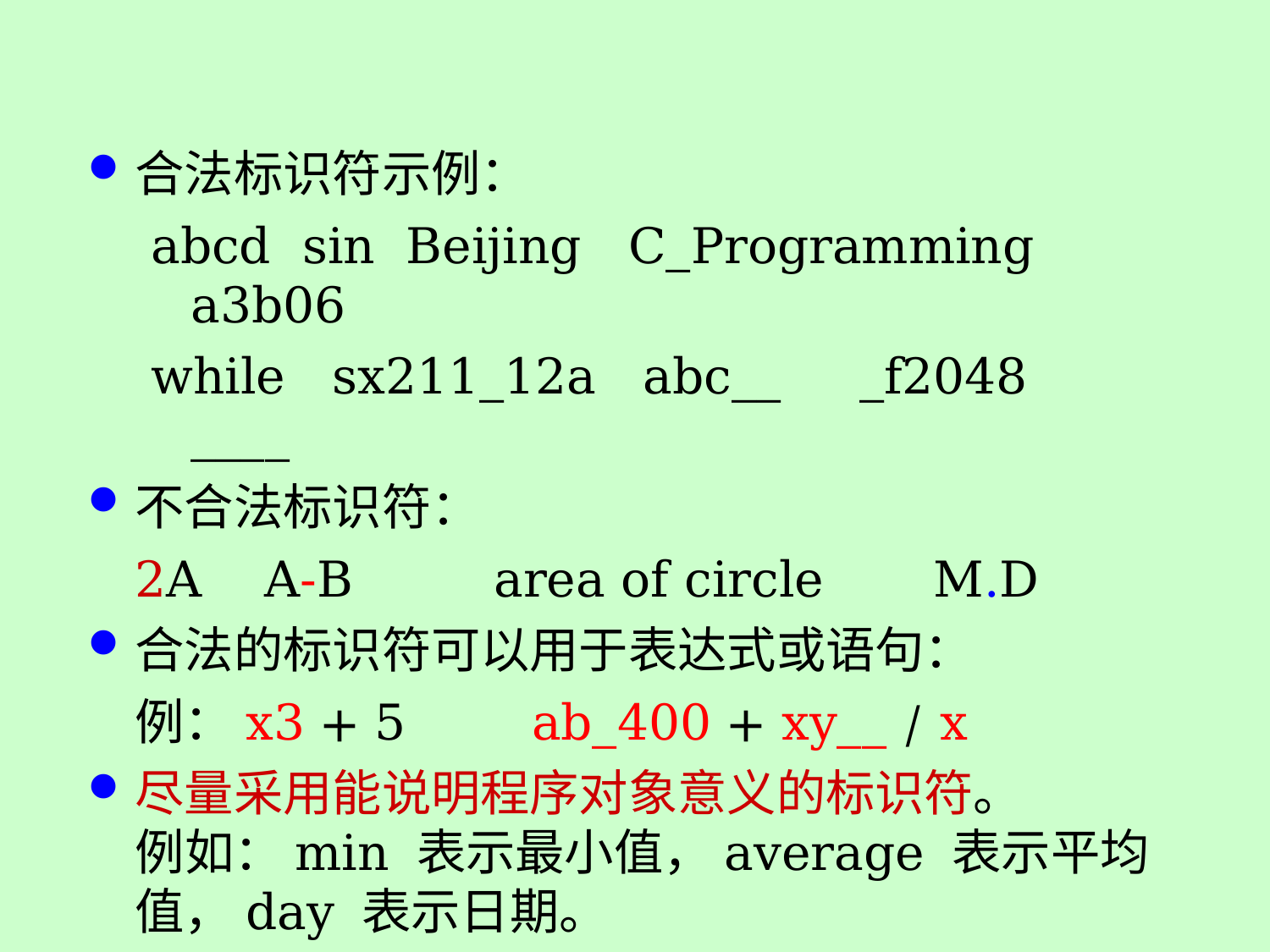

合法标识符示例：
abcd  sin  Beijing   C_Programming    a3b06
while   sx211_12a   abc__     _f2048     ____
不合法标识符：
	2A    A-B         area of circle       M.D
合法的标识符可以用于表达式或语句：
	例：x3 + 5        ab_400 + xy__ / x
尽量采用能说明程序对象意义的标识符。
例如：min 表示最小值，average 表示平均值，day 表示日期。
6